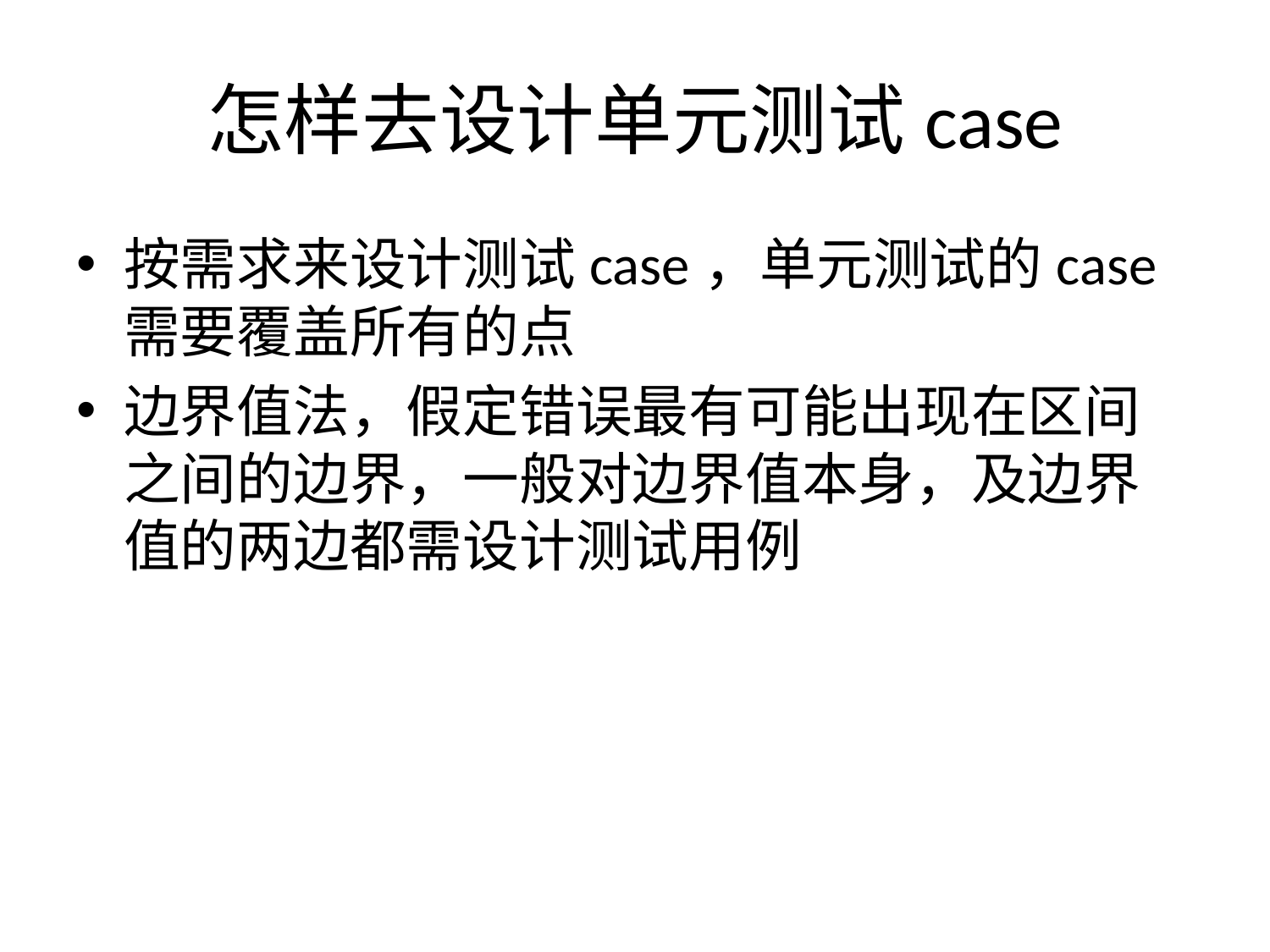

# 怎样去设计单元测试case
按需求来设计测试case，单元测试的case需要覆盖所有的点
边界值法，假定错误最有可能出现在区间之间的边界，一般对边界值本身，及边界值的两边都需设计测试用例